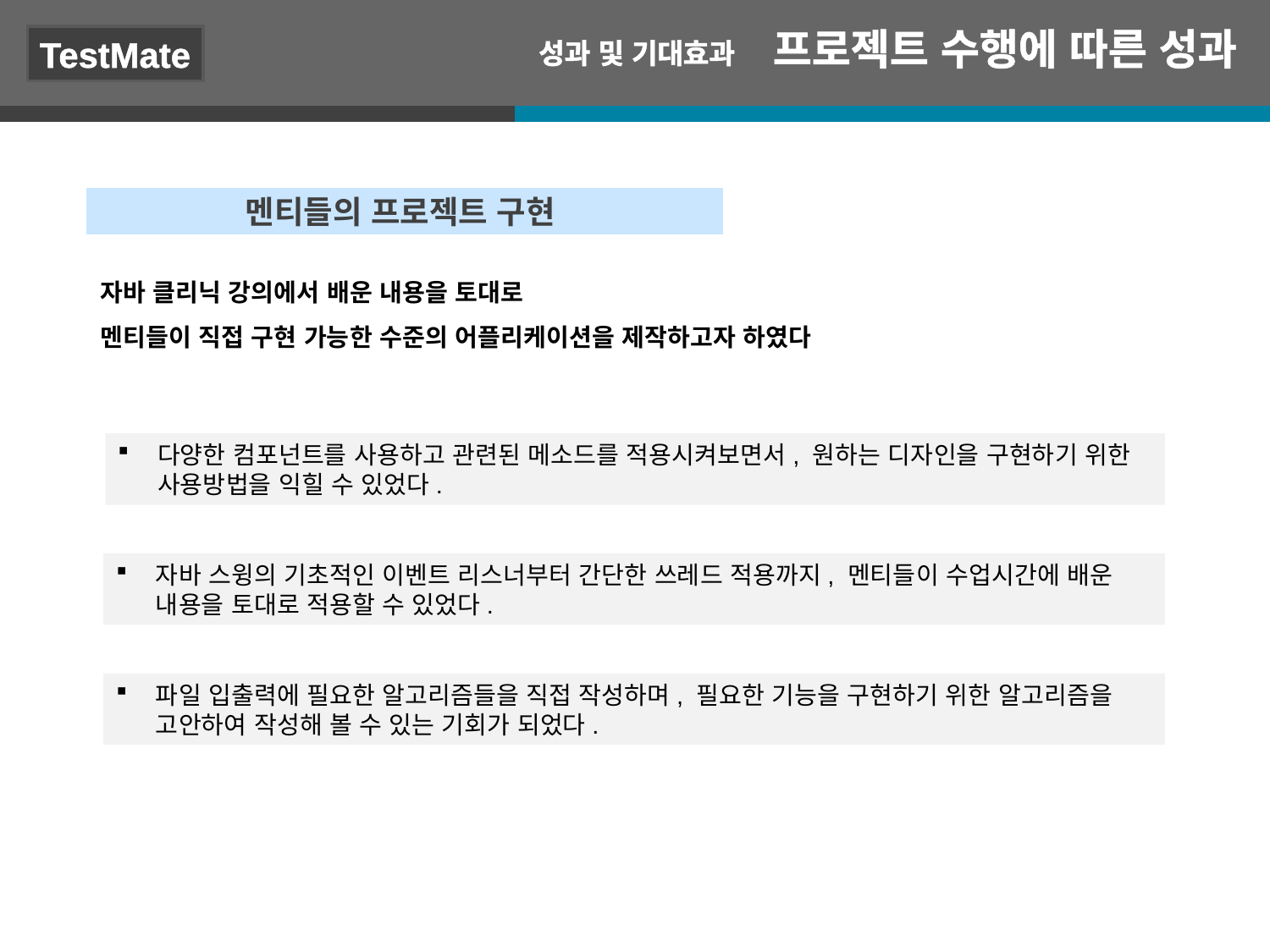

프로젝트 수행에 따른 성과
TestMate
성과 및 기대효과

멘티들의 프로젝트 구현
자바 클리닉 강의에서 배운 내용을 토대로
멘티들이 직접 구현 가능한 수준의 어플리케이션을 제작하고자 하였다
다양한 컴포넌트를 사용하고 관련된 메소드를 적용시켜보면서, 원하는 디자인을 구현하기 위한 사용방법을 익힐 수 있었다.
자바 스윙의 기초적인 이벤트 리스너부터 간단한 쓰레드 적용까지, 멘티들이 수업시간에 배운 내용을 토대로 적용할 수 있었다.
파일 입출력에 필요한 알고리즘들을 직접 작성하며, 필요한 기능을 구현하기 위한 알고리즘을 고안하여 작성해 볼 수 있는 기회가 되었다.